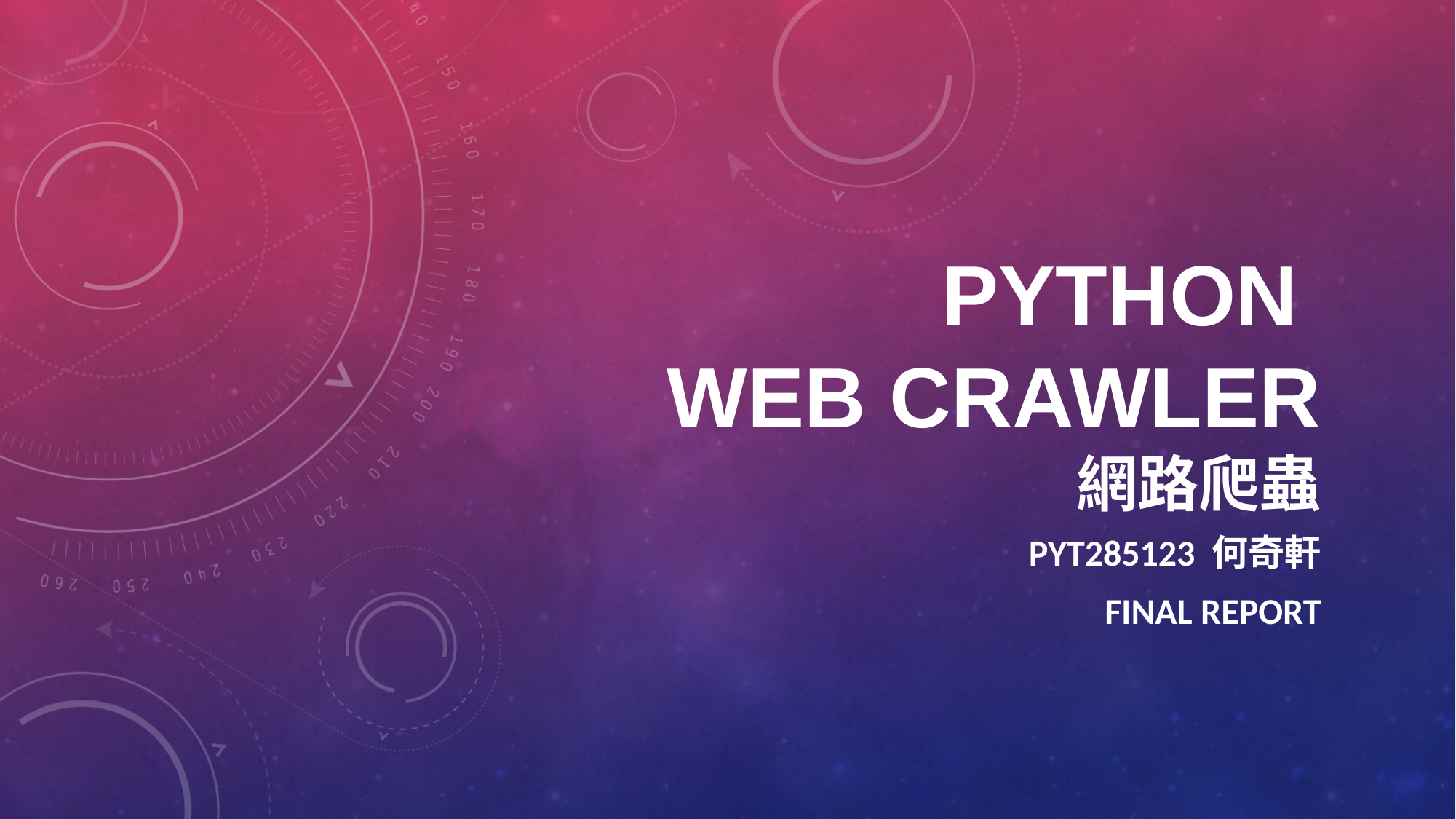

# Python Web crawler 網路爬蟲
Pyt285123 何奇軒
Final Report